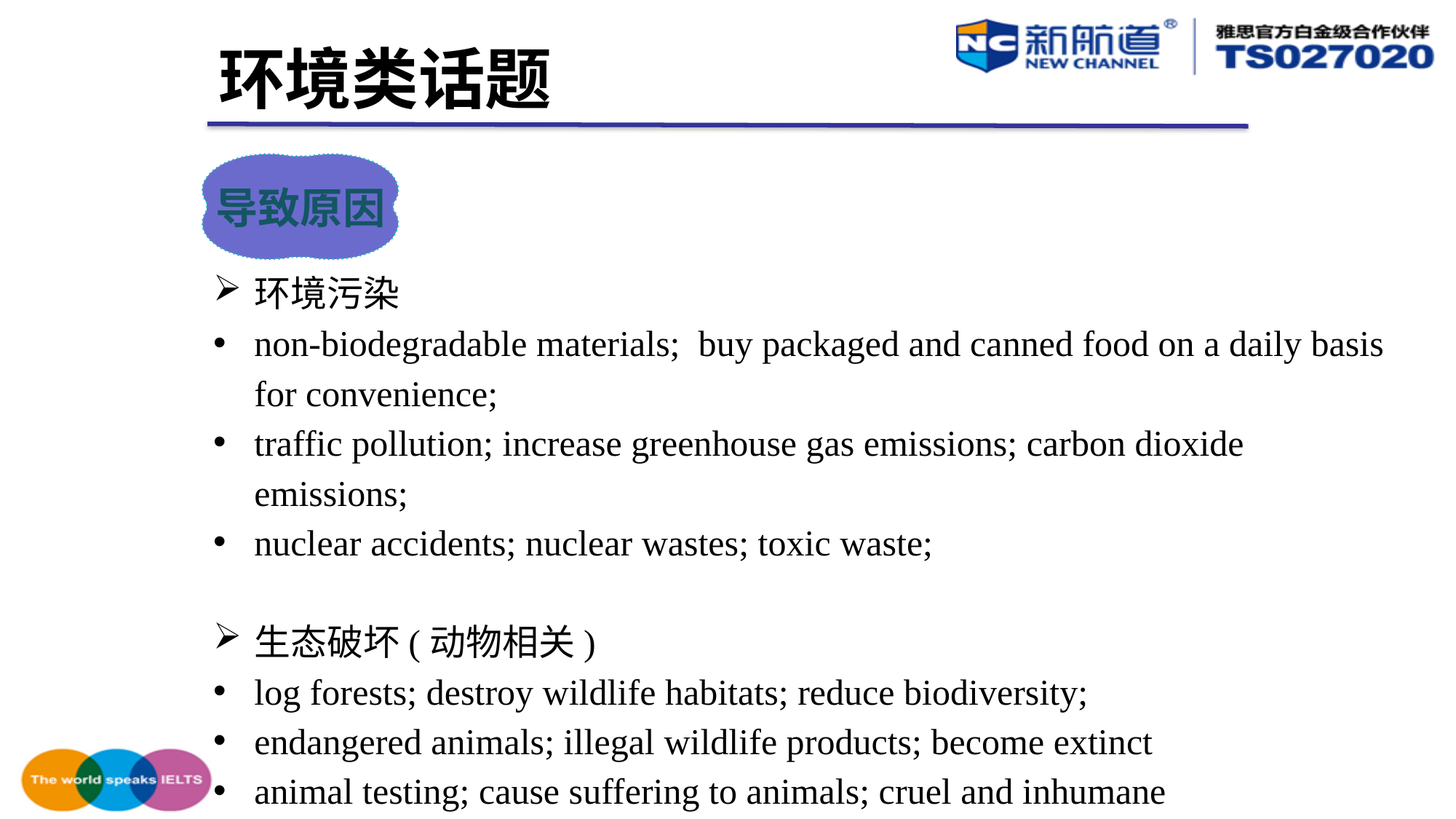

环境类话题
导致原因
环境污染
non-biodegradable materials;  buy packaged and canned food on a daily basis for convenience;
traffic pollution; increase greenhouse gas emissions; carbon dioxide emissions;
nuclear accidents; nuclear wastes; toxic waste;

生态破坏(动物相关)
log forests; destroy wildlife habitats; reduce biodiversity;
endangered animals; illegal wildlife products; become extinct
animal testing; cause suffering to animals; cruel and inhumane